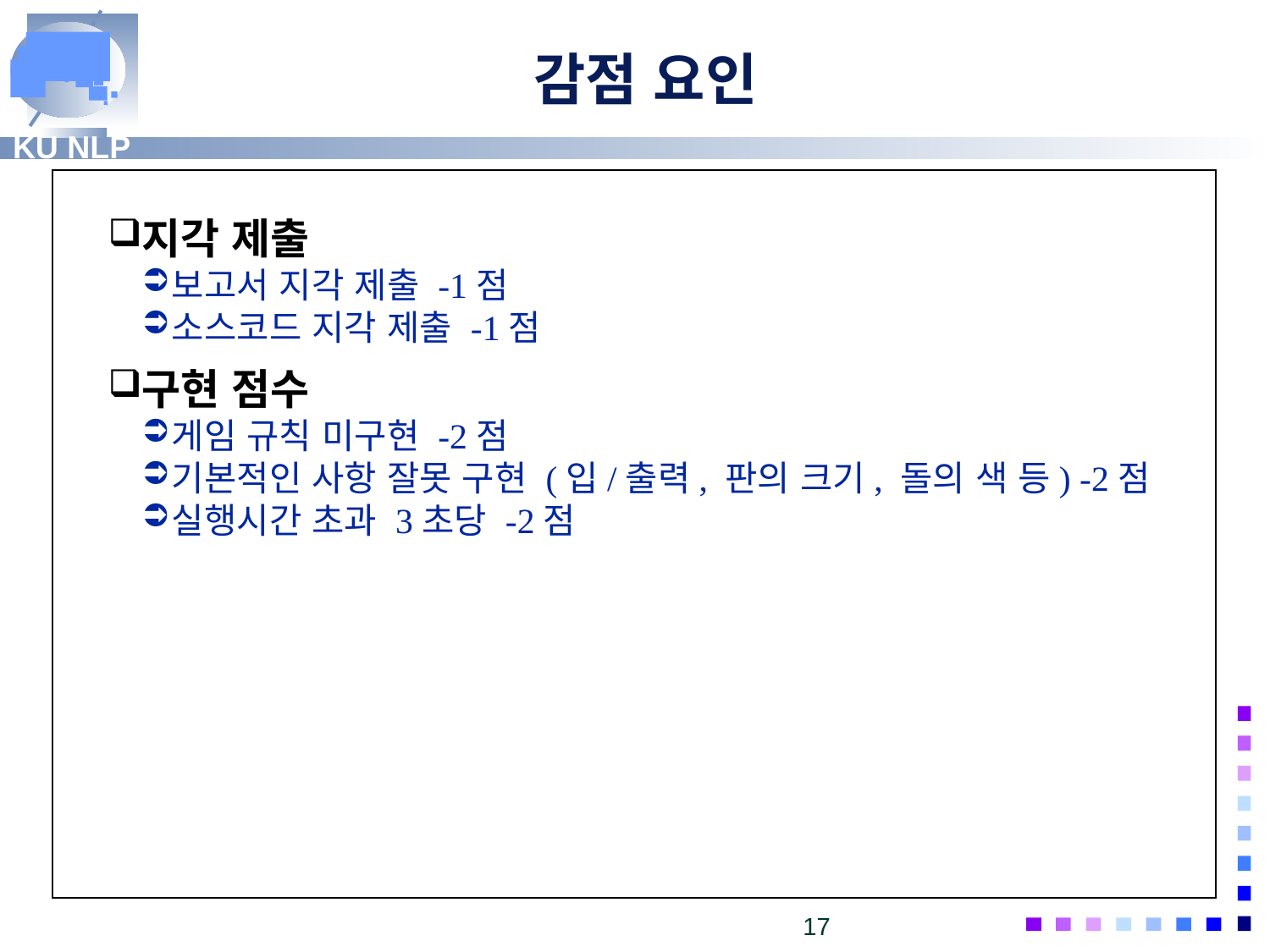

감점 요인
지각 제출
보고서 지각 제출 -1점
소스코드 지각 제출 -1점
구현 점수
게임 규칙 미구현 -2점
기본적인 사항 잘못 구현 (입/출력, 판의 크기, 돌의 색 등) -2점
실행시간 초과 3초당 -2점

17